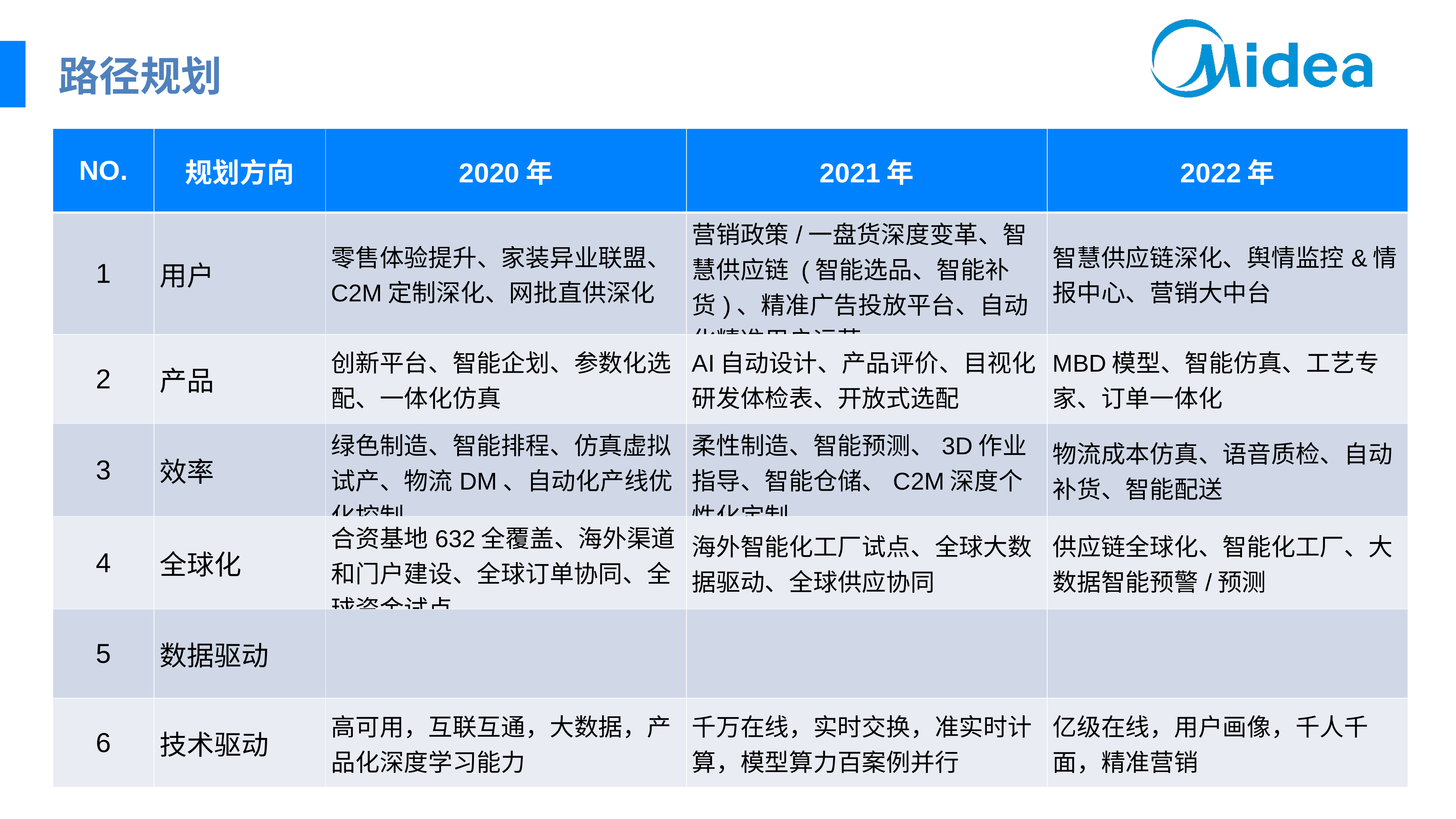

路径规划
| NO. | 规划方向 | 2020年 | 2021年 | 2022年 |
| --- | --- | --- | --- | --- |
| 1 | 用户 | 零售体验提升、家装异业联盟、C2M定制深化、网批直供深化 | 营销政策/一盘货深度变革、智慧供应链 (智能选品、智能补货)、精准广告投放平台、自动化精准用户运营 | 智慧供应链深化、舆情监控&情报中心、营销大中台 |
| 2 | 产品 | 创新平台、智能企划、参数化选配、一体化仿真 | AI自动设计、产品评价、目视化研发体检表、开放式选配 | MBD模型、智能仿真、工艺专家、订单一体化 |
| 3 | 效率 | 绿色制造、智能排程、仿真虚拟试产、物流DM、自动化产线优化控制 | 柔性制造、智能预测、3D作业指导、智能仓储、C2M深度个性化定制 | 物流成本仿真、语音质检、自动补货、智能配送 |
| 4 | 全球化 | 合资基地632全覆盖、海外渠道和门户建设、全球订单协同、全球资金试点 | 海外智能化工厂试点、全球大数据驱动、全球供应协同 | 供应链全球化、智能化工厂、大数据智能预警/预测 |
| 5 | 数据驱动 |  |  |  |
| 6 | 技术驱动 | 高可用，互联互通，大数据，产品化深度学习能力 | 千万在线，实时交换，准实时计算，模型算力百案例并行 | 亿级在线，用户画像，千人千面，精准营销 |